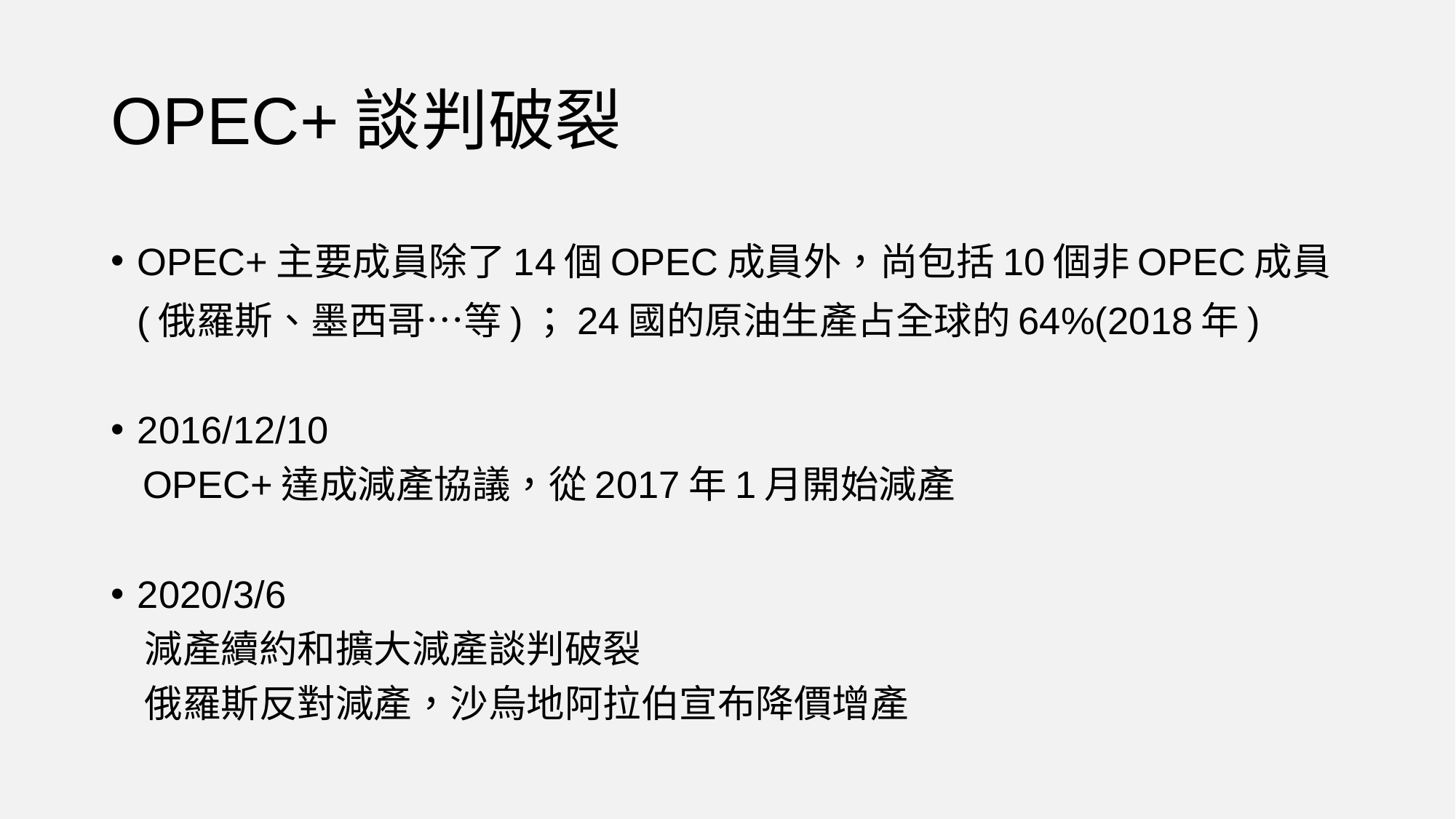

# OPEC+談判破裂
OPEC+主要成員除了14個OPEC成員外，尚包括10個非OPEC成員(俄羅斯、墨西哥…等)；24國的原油生產占全球的64%(2018年)

2016/12/10
   OPEC+達成減產協議，從2017年1月開始減產

2020/3/6
   減產續約和擴大減產談判破裂
   俄羅斯反對減產，沙烏地阿拉伯宣布降價增產